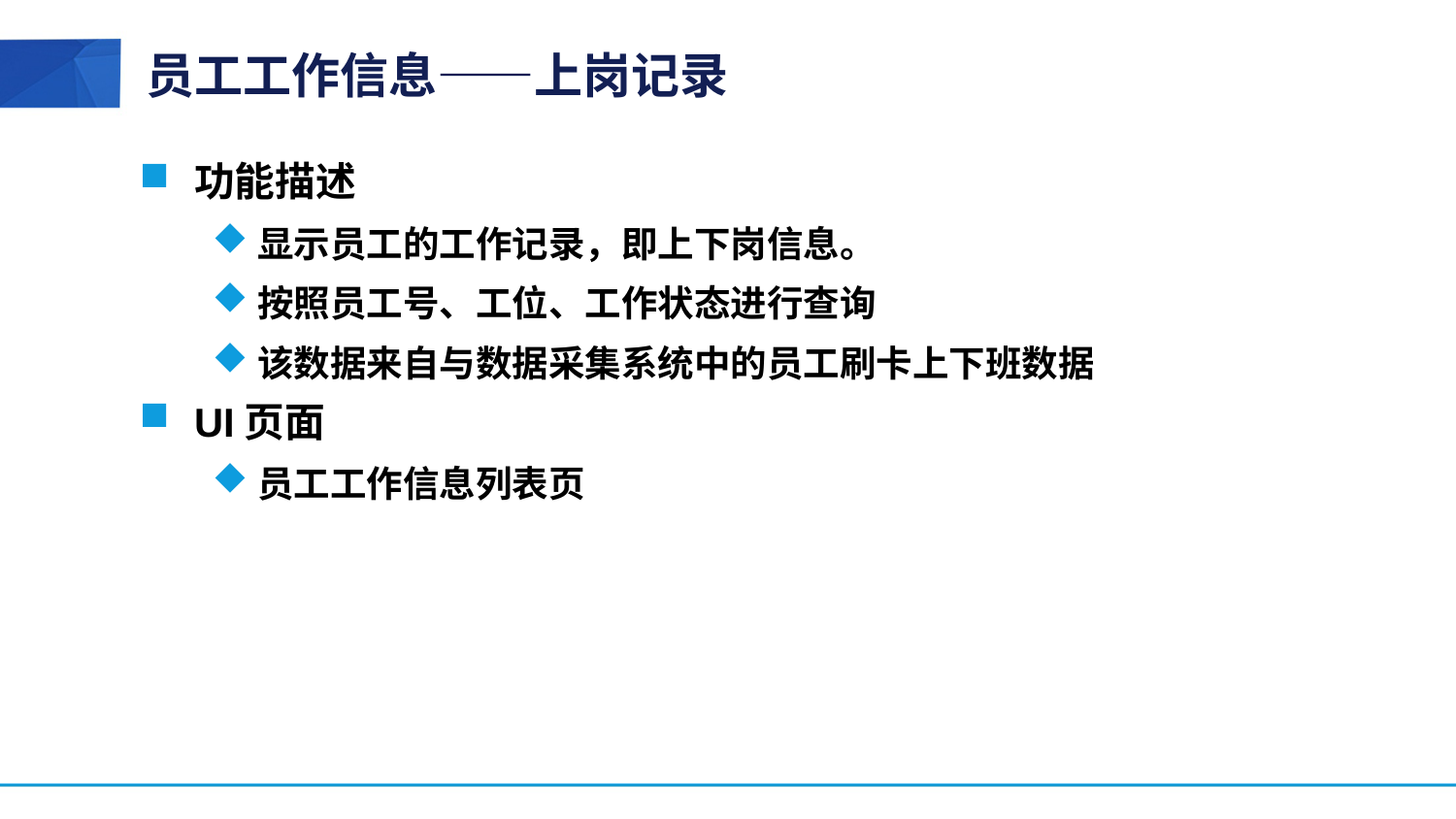

# 员工工作信息——上岗记录
功能描述
显示员工的工作记录，即上下岗信息。
按照员工号、工位、工作状态进行查询
该数据来自与数据采集系统中的员工刷卡上下班数据
UI页面
员工工作信息列表页